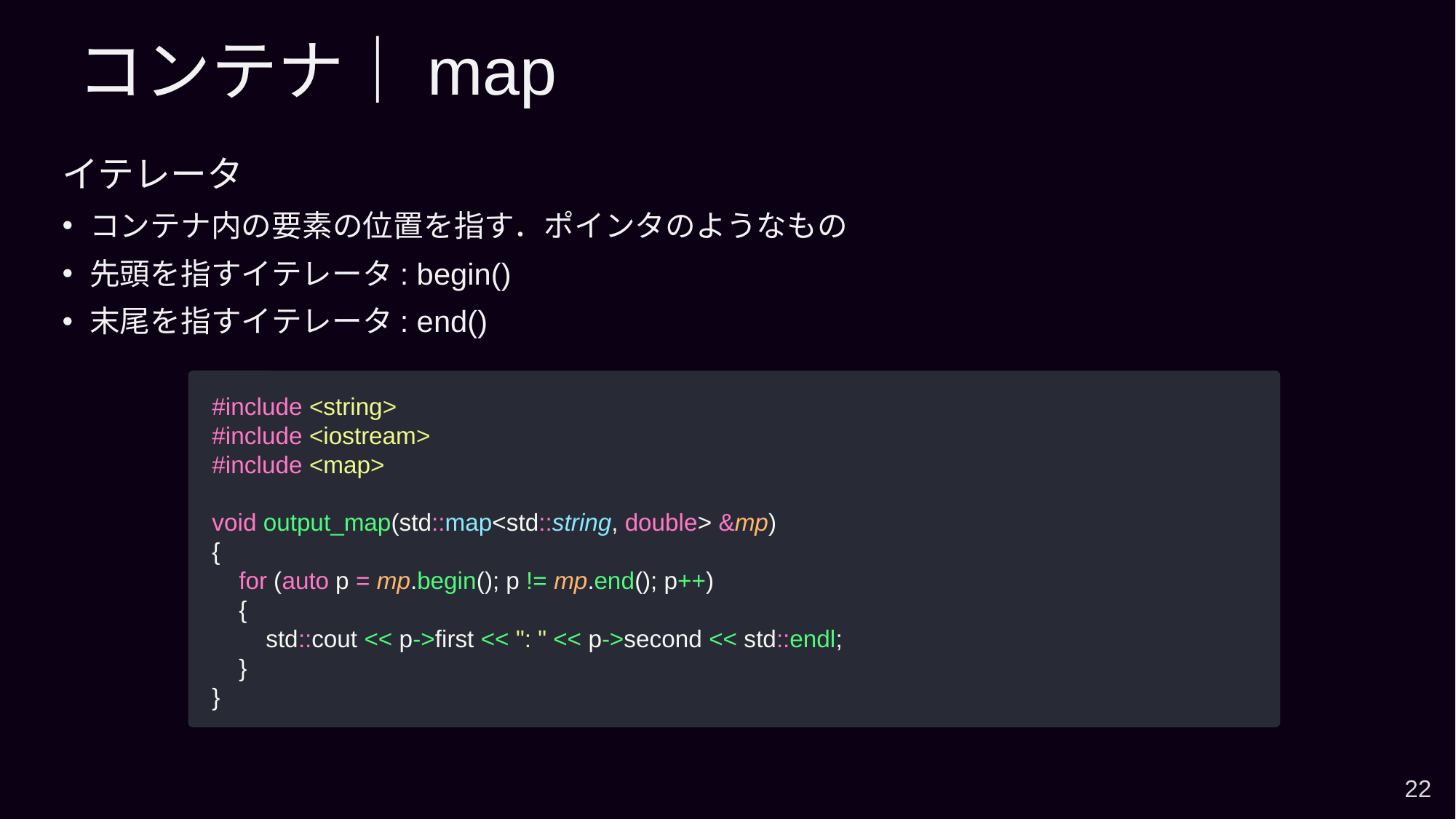

# コンテナ｜map
イテレータ
コンテナ内の要素の位置を指す．ポインタのようなもの
先頭を指すイテレータ: begin()
末尾を指すイテレータ: end()

#include <string>
#include <iostream>
#include <map>
void output_map(std::map<std::string, double> &mp)
{
    for (auto p = mp.begin(); p != mp.end(); p++)
    {
        std::cout << p->first << ": " << p->second << std::endl;
    }
}
22